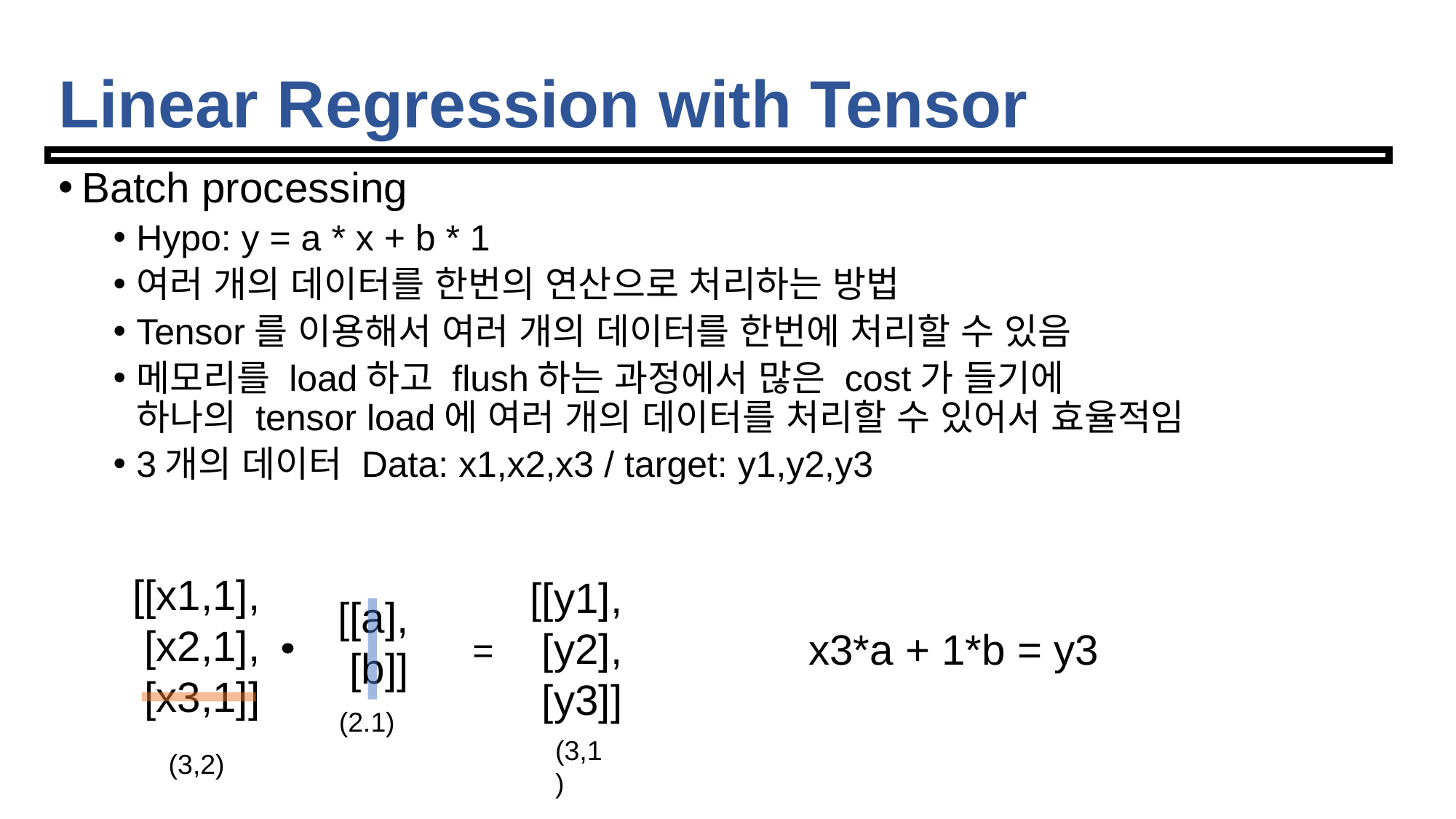

# Linear Regression with Tensor

Batch processing
Hypo: y = a * x + b * 1
여러 개의 데이터를 한번의 연산으로 처리하는 방법
Tensor를 이용해서 여러 개의 데이터를 한번에 처리할 수 있음
메모리를 load하고 flush하는 과정에서 많은 cost가 들기에
하나의 tensor load에 여러 개의 데이터를 처리할 수 있어서 효율적임
3개의 데이터 Data: x1,x2,x3 / target: y1,y2,y3

[[x1,1],
 [x2,1],
 [x3,1]]
[[y1],
 [y2],
 [y3]]
[[a],
 [b]]
x3*a + 1*b = y3
=

(2.1)
(3,1)
(3,2)